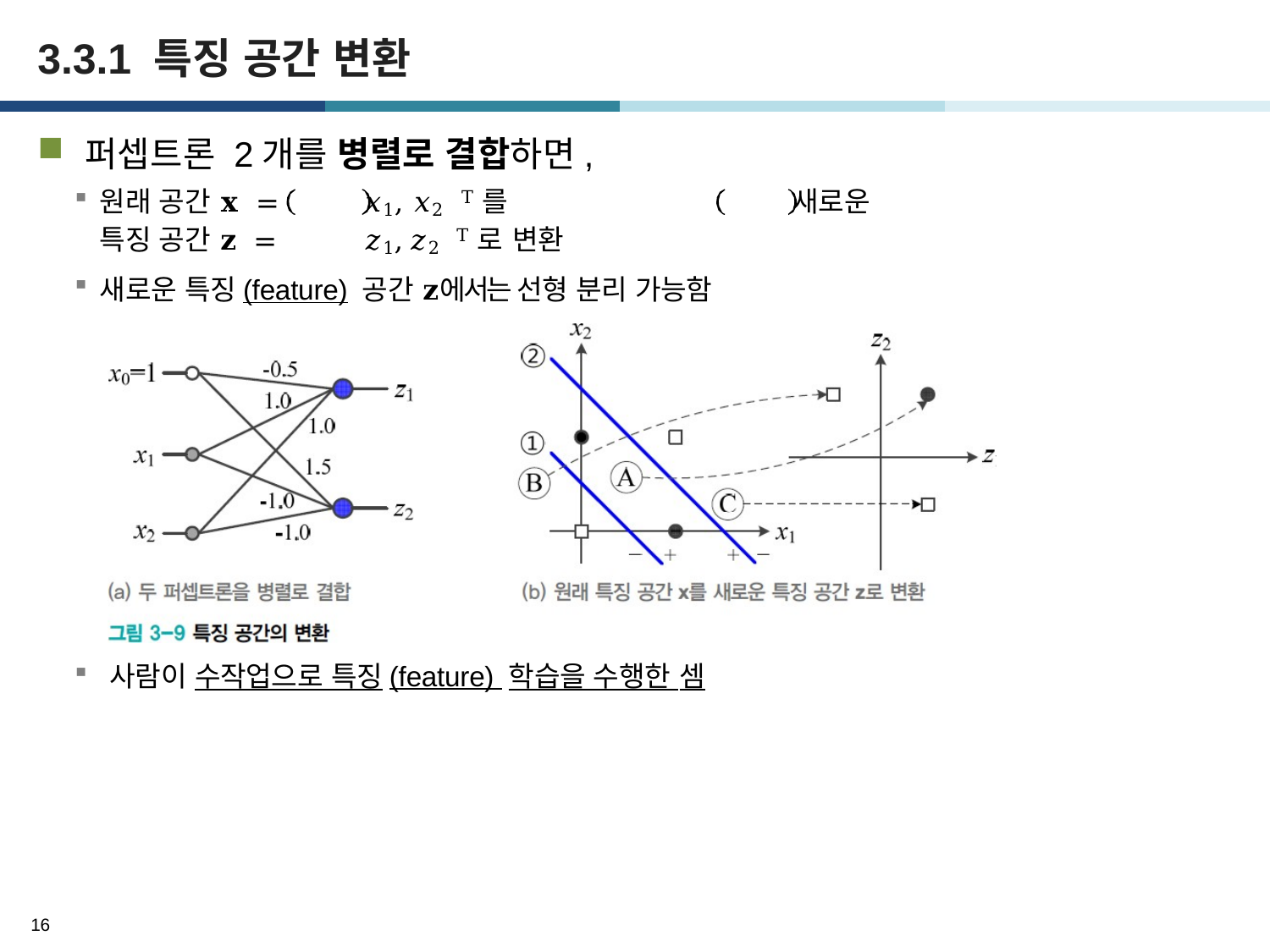

# 3.3.1 특징 공간 변환
퍼셉트론 2개를 병렬로 결합하면,
원래 공간 𝐱 =	𝑥1, 𝑥2 T를	새로운 특징 공간 𝐳 =	𝑧1, 𝑧2 T로 변환
새로운 특징(feature) 공간 𝐳에서는 선형 분리 가능함

사람이 수작업으로 특징(feature) 학습을 수행한 셈
16